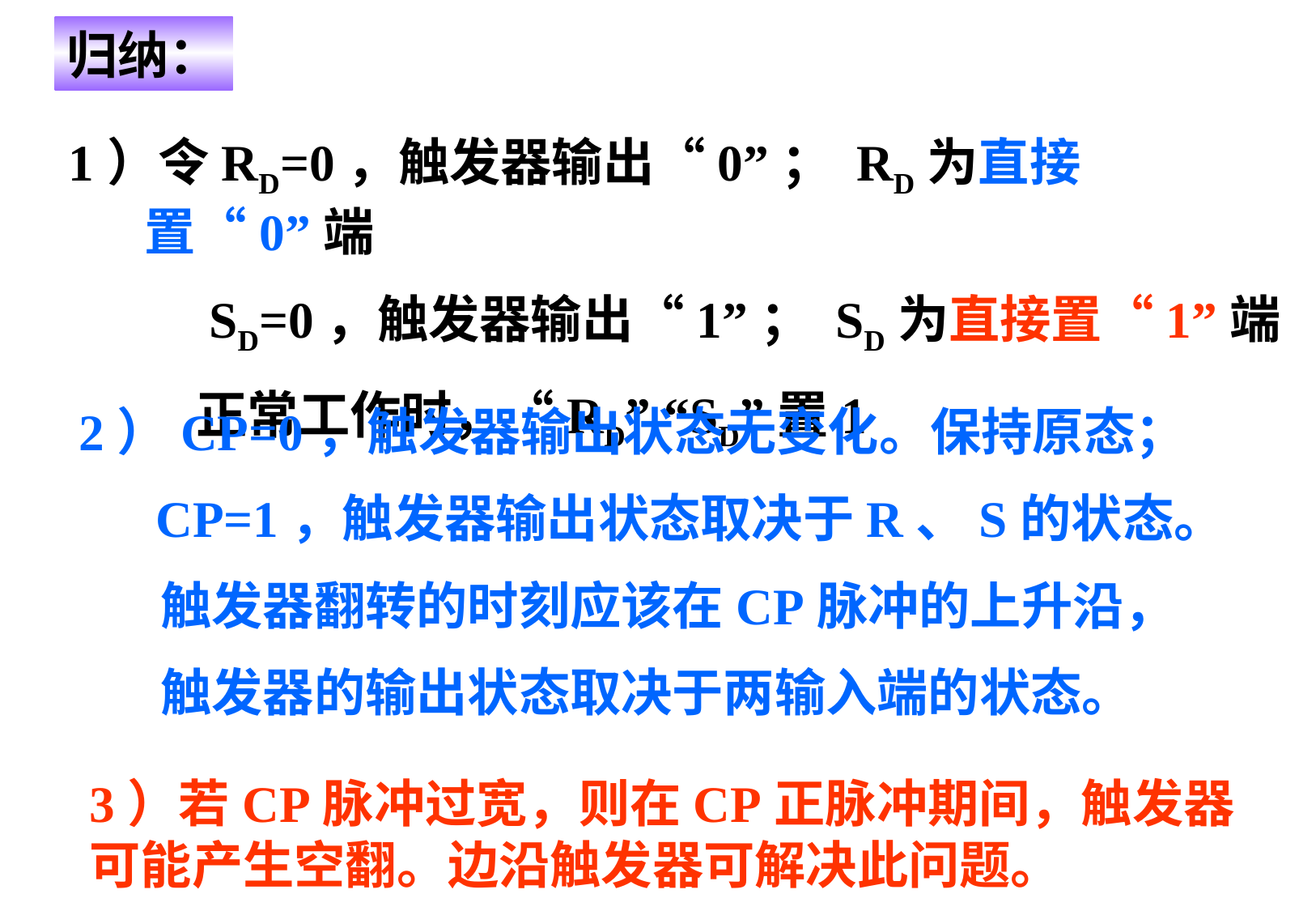

归纳：
1）令RD=0，触发器输出“0”； RD为直接置“0”端
           SD=0，触发器输出“1”； SD为直接置“1”端
          正常工作时，“RD” “SD”置1
2）CP=0，触发器输出状态无变化。保持原态；
      CP=1，触发器输出状态取决于R、S的状态。
      触发器翻转的时刻应该在CP脉冲的上升沿，
      触发器的输出状态取决于两输入端的状态。
3）若CP脉冲过宽，则在CP正脉冲期间，触发器可能产生空翻。边沿触发器可解决此问题。